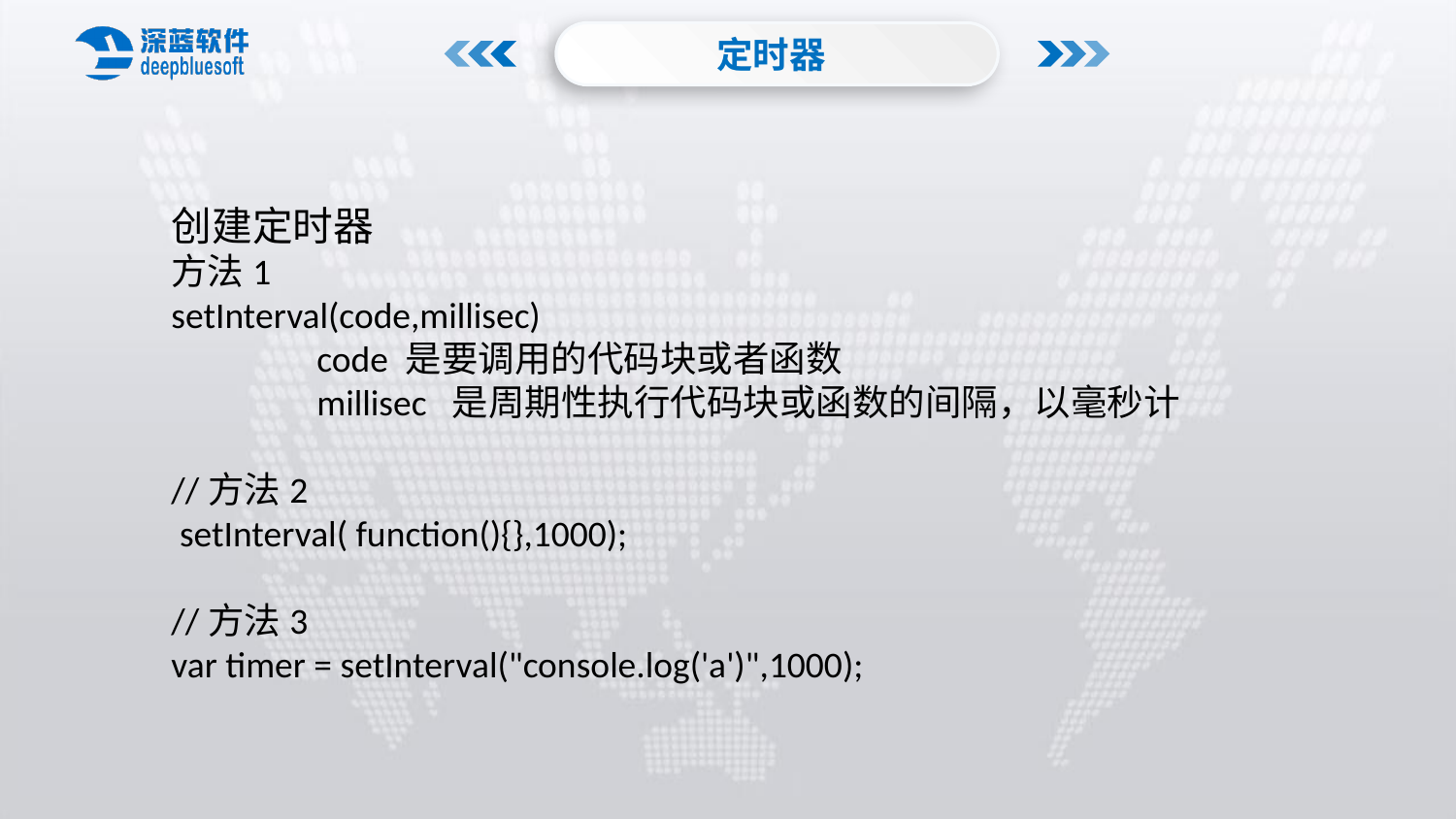

定时器

创建定时器
方法1
setInterval(code,millisec)
	code 是要调用的代码块或者函数
	millisec  是周期性执行代码块或函数的间隔，以毫秒计

//方法2
 setInterval( function(){},1000);

//方法3
var timer = setInterval("console.log('a')",1000);